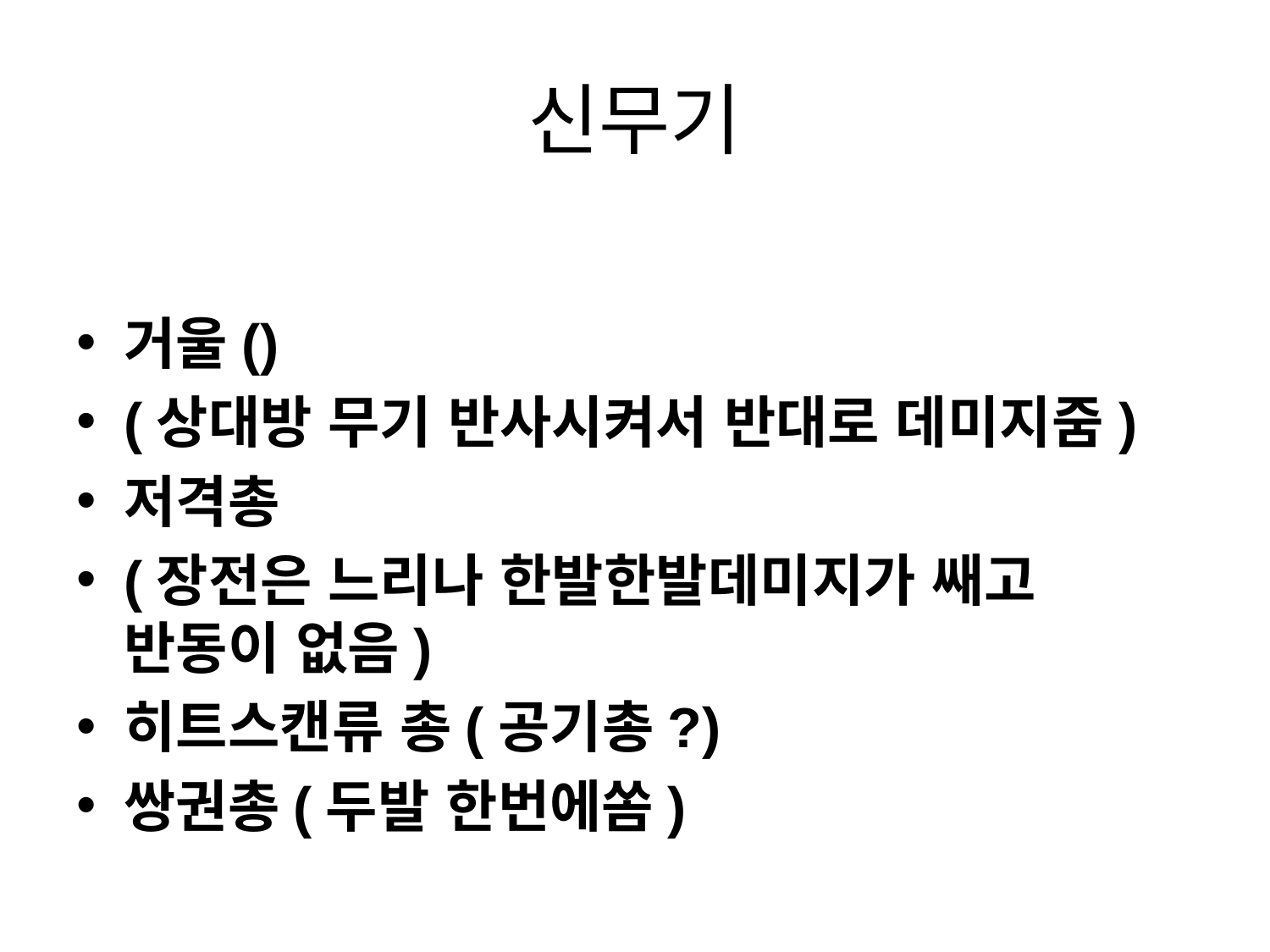

# 신무기

거울()
(상대방 무기 반사시켜서 반대로 데미지줌)
저격총
(장전은 느리나 한발한발데미지가 쌔고 반동이 없음)
히트스캔류 총(공기총?)
쌍권총(두발 한번에쏨)